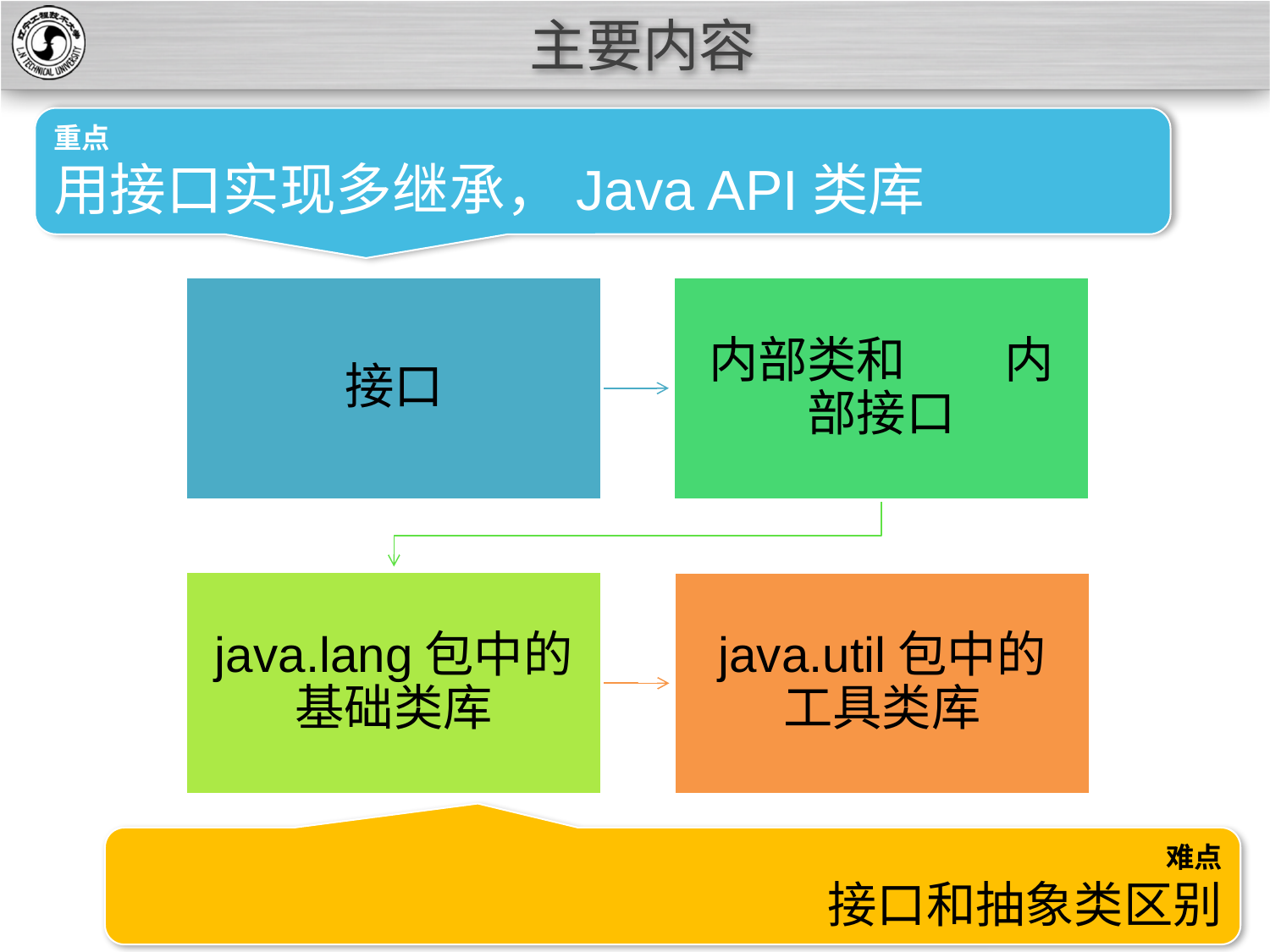

# 主要内容
重点
用接口实现多继承，Java API类库

接口

内部类和         内部接口

java.lang包中的基础类库
java.util包中的工具类库
难点
接口和抽象类区别